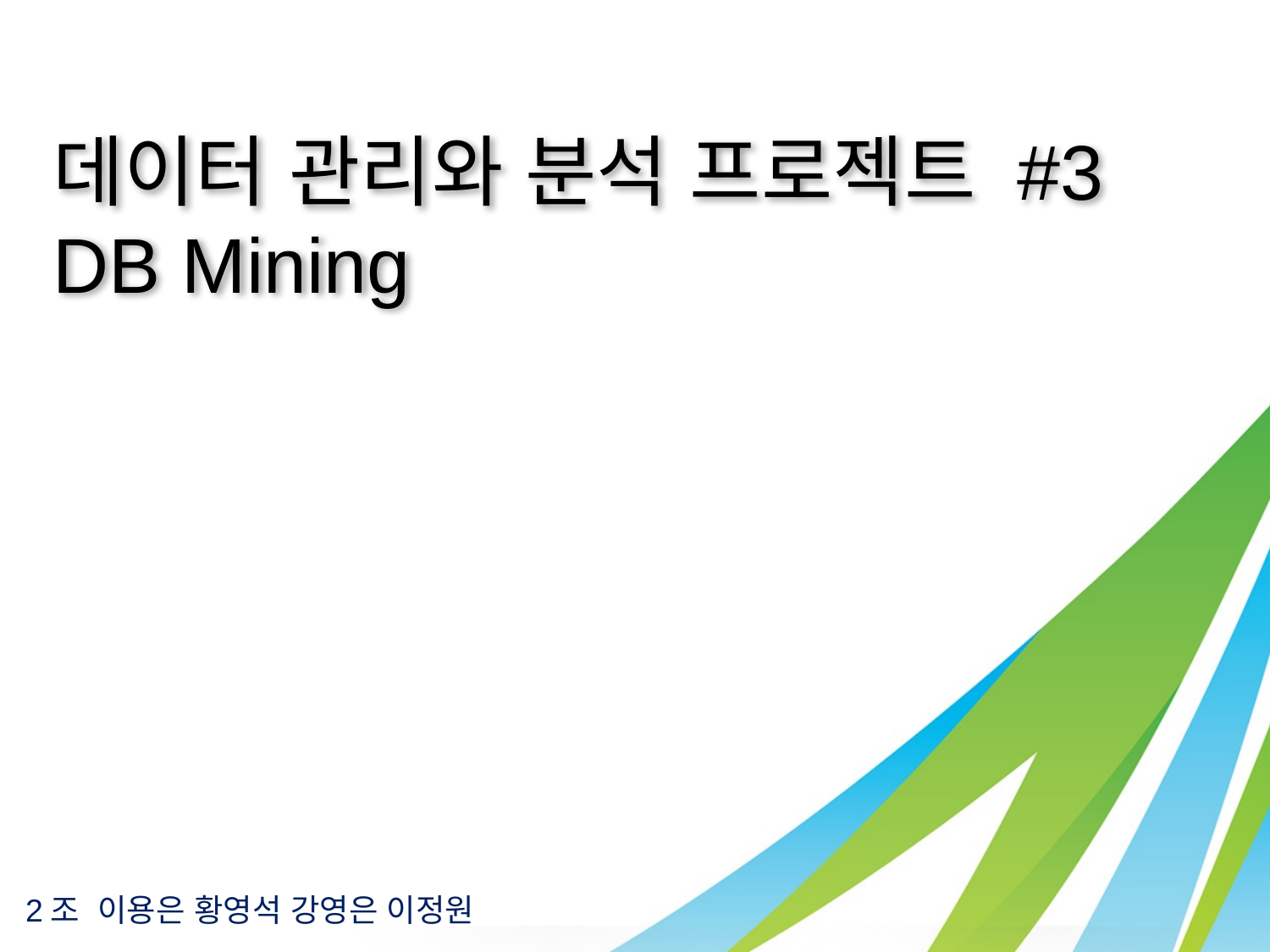

데이터 관리와 분석 프로젝트 #3
DB Mining

2조  이용은 황영석 강영은 이정원